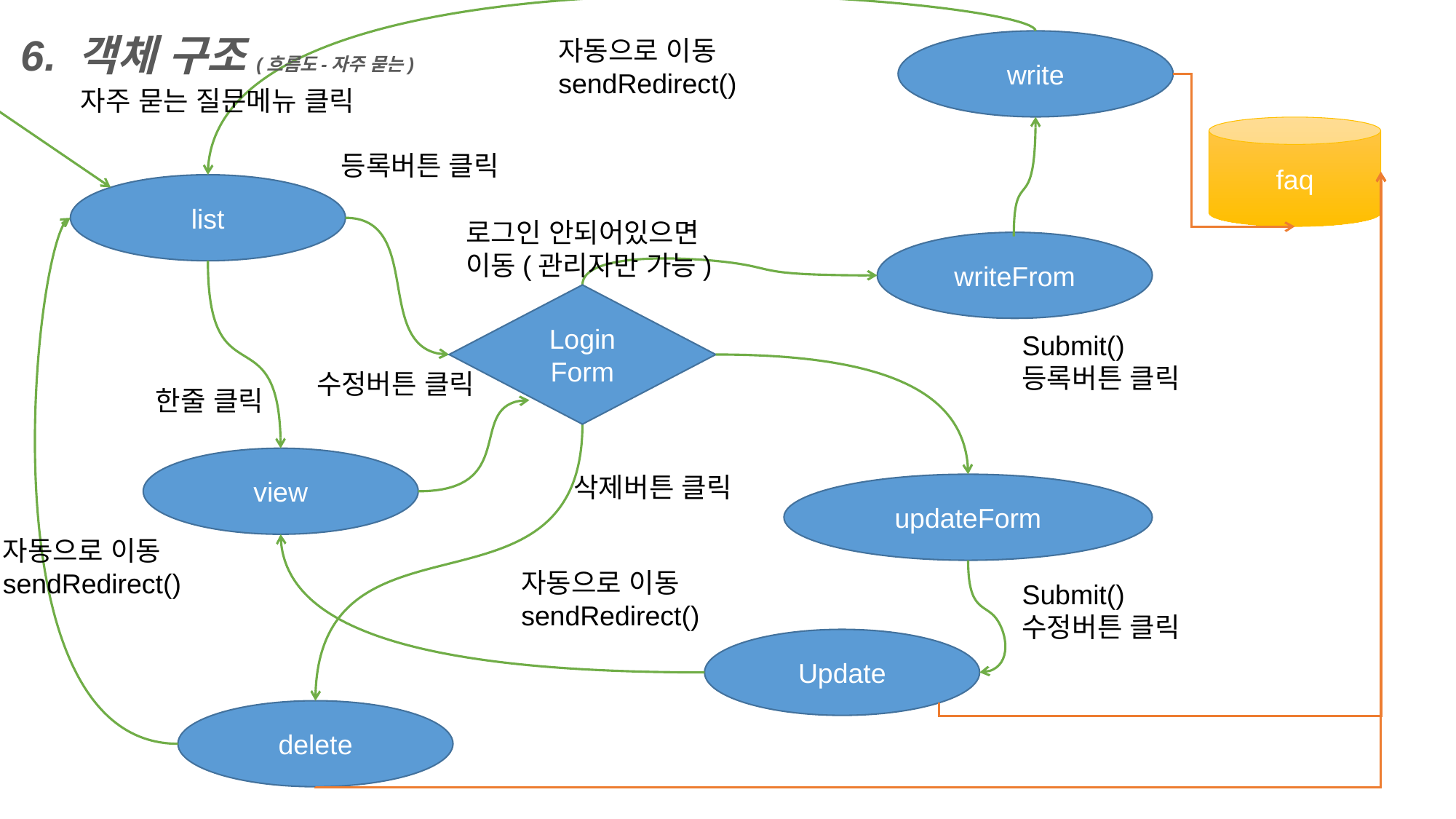

6. 객체 구조(흐름도-자주 묻는)
자동으로 이동
sendRedirect()
write
자주 묻는 질문메뉴 클릭
faq
등록버튼 클릭
list
로그인 안되어있으면
이동(관리자만 가능)
writeFrom
Login Form
Submit()
등록버튼 클릭
수정버튼 클릭
한줄 클릭
view
삭제버튼 클릭
updateForm
자동으로 이동
sendRedirect()
자동으로 이동
sendRedirect()
Submit()
수정버튼 클릭
Update
delete